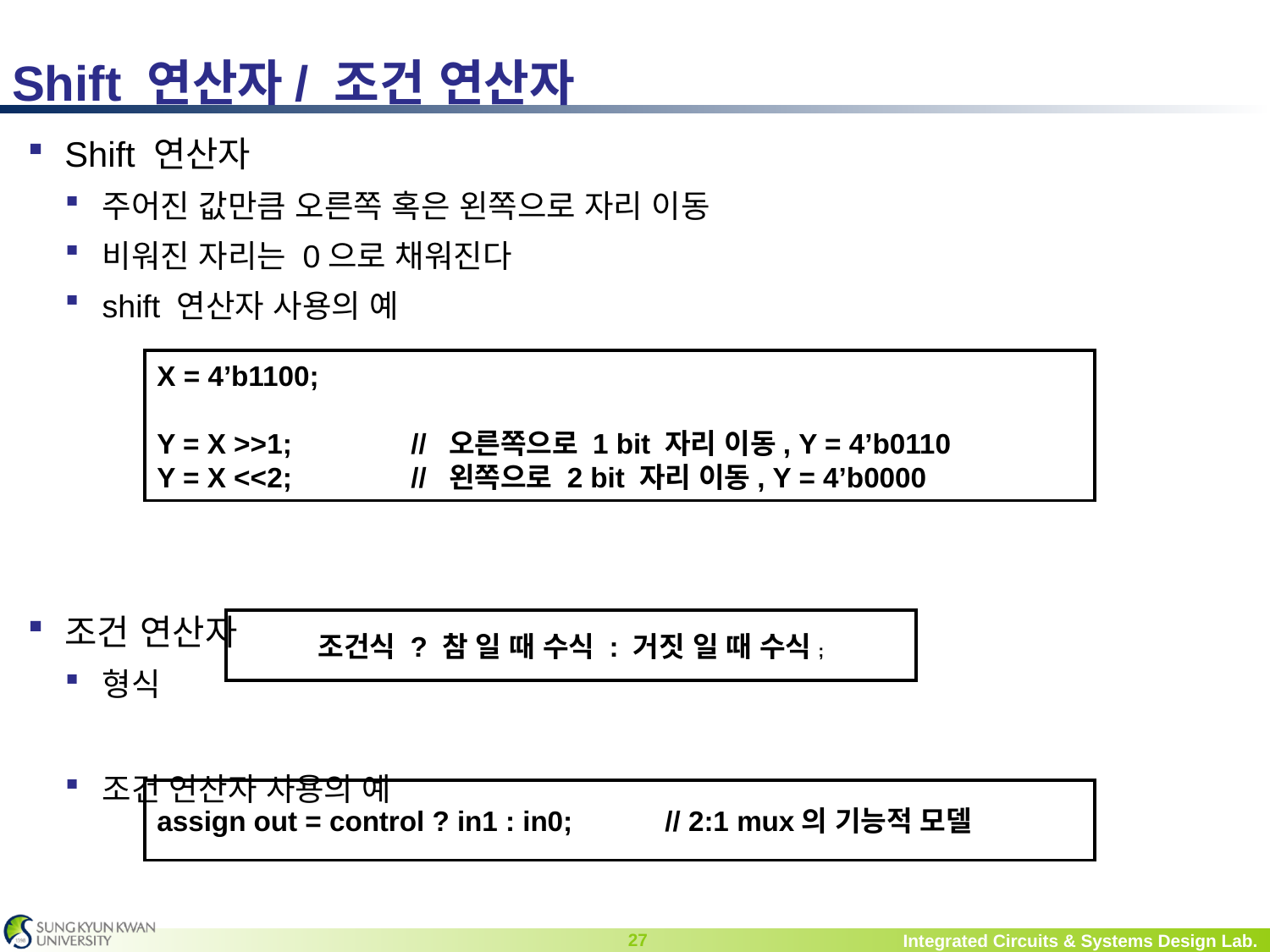

# Shift 연산자/ 조건 연산자
Shift 연산자
주어진 값만큼 오른쪽 혹은 왼쪽으로 자리 이동
비워진 자리는 0으로 채워진다
shift 연산자 사용의 예

조건 연산자
형식

조건 연산자 사용의 예

X = 4’b1100;

Y = X >>1;	//  오른쪽으로 1 bit 자리 이동, Y = 4’b0110
Y = X <<2;	//  왼쪽으로 2 bit 자리 이동, Y = 4’b0000
조건식 ? 참 일 때 수식 : 거짓 일 때 수식;
assign out = control ? in1 : in0;	// 2:1 mux의 기능적 모델